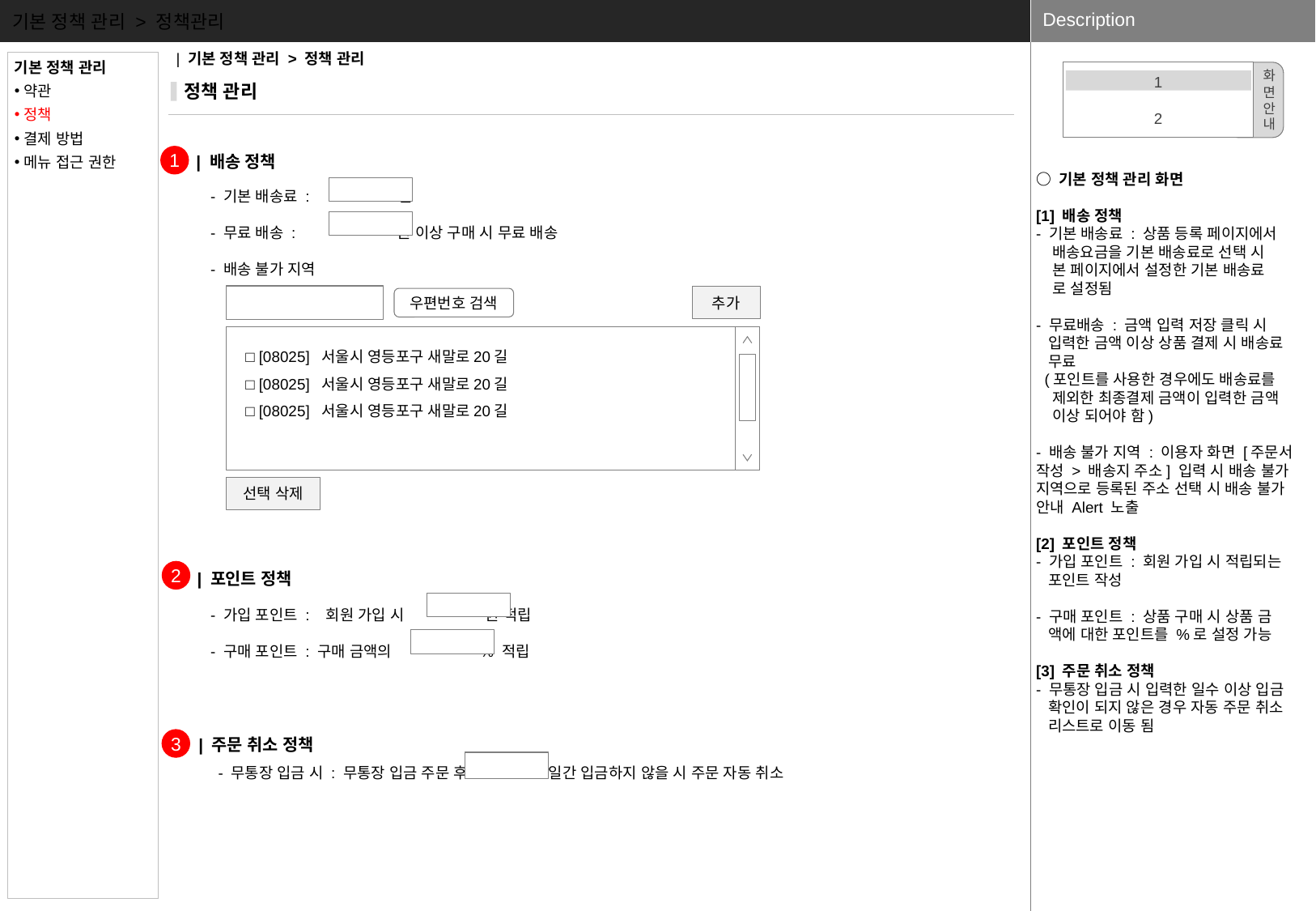

기본 정책 관리 > 정책관리

○ 기본 정책 관리 화면

[1] 배송 정책
- 기본 배송료 : 상품 등록 페이지에서
   배송요금을 기본 배송료로 선택 시
   본 페이지에서 설정한 기본 배송료
   로 설정됨

- 무료배송 : 금액 입력 저장 클릭 시
  입력한 금액 이상 상품 결제 시 배송료
  무료
  (포인트를 사용한 경우에도 배송료를
   제외한 최종결제 금액이 입력한 금액
   이상 되어야 함)

- 배송 불가 지역 : 이용자 화면 [주문서 작성 > 배송지 주소] 입력 시 배송 불가 지역으로 등록된 주소 선택 시 배송 불가 안내 Alert 노출

[2] 포인트 정책
- 가입 포인트 : 회원 가입 시 적립되는
  포인트 작성

- 구매 포인트 : 상품 구매 시 상품 금
  액에 대한 포인트를 %로 설정 가능

[3] 주문 취소 정책
- 무통장 입금 시 입력한 일수 이상 입금
  확인이 되지 않은 경우 자동 주문 취소
  리스트로 이동 됨

| 기본 정책 관리 > 정책 관리
기본 정책 관리
약관
정책
결제 방법
메뉴 접근 권한
1

2
화
면
안
내

정책 관리

| 배송 정책
1
- 기본 배송료 :                    원
- 무료 배송 :                       원 이상 구매 시 무료 배송
- 배송 불가 지역

추가
우편번호 검색

□ [08025]  서울시 영등포구 새말로20길
□ [08025]  서울시 영등포구 새말로20길
□ [08025]  서울시 영등포구 새말로20길
선택 삭제
| 포인트 정책
2
- 가입 포인트 :   회원 가입 시                   원 적립
- 구매 포인트 : 구매 금액의                    % 적립

| 주문 취소 정책
3
- 무통장 입금 시 : 무통장 입금 주문 후                   일간 입금하지 않을 시 주문 자동 취소